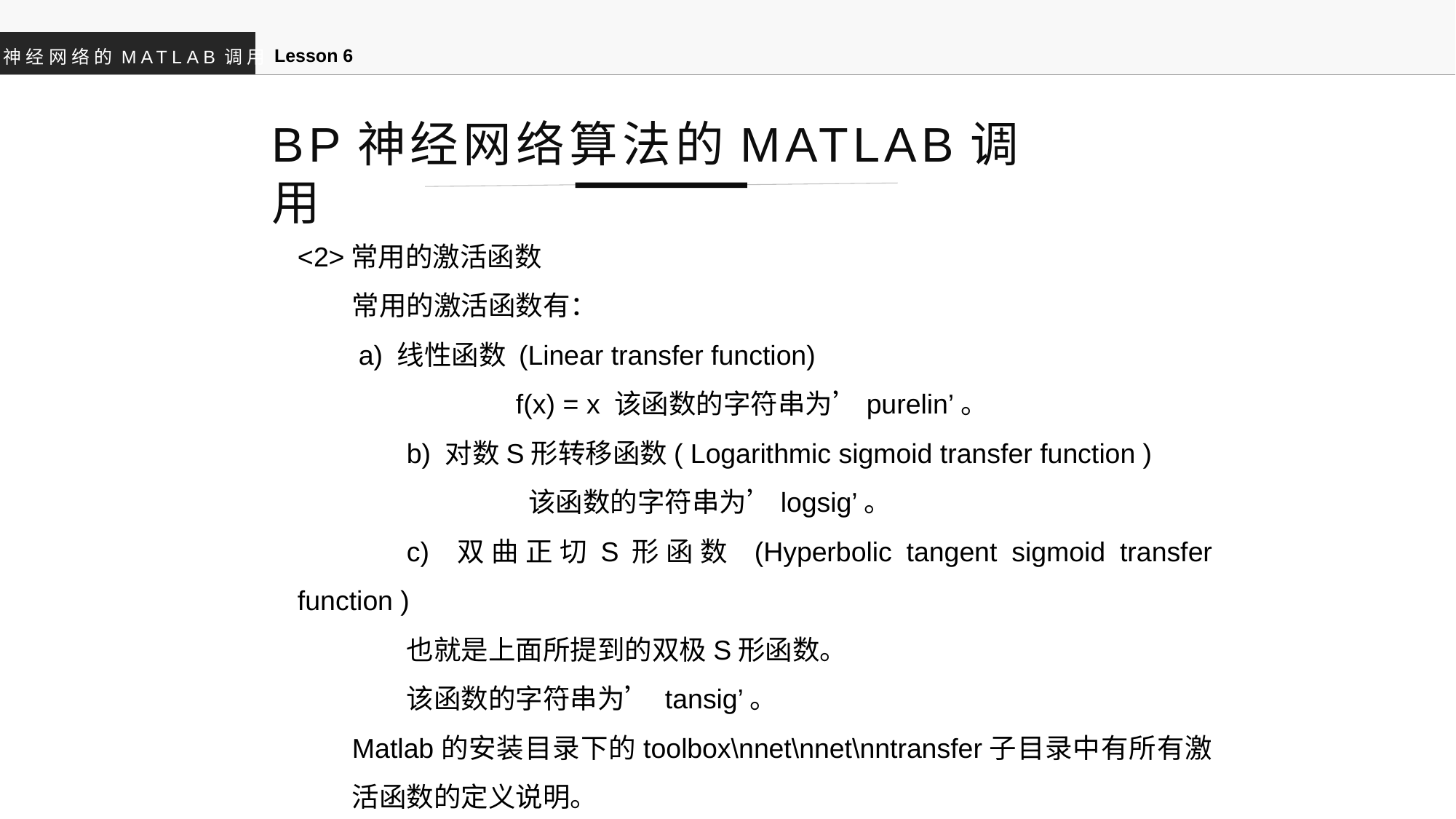

Lesson 6
神经网络的MATLAB调用
BP神经网络算法的MATLAB调用

<2>常用的激活函数
　　常用的激活函数有：
　　a) 线性函数 (Linear transfer function)
		f(x) = x 该函数的字符串为’purelin’。
	b) 对数S形转移函数( Logarithmic sigmoid transfer function )
   		 该函数的字符串为’logsig’。
	c) 双曲正切S形函数 (Hyperbolic tangent sigmoid transfer function )
　　也就是上面所提到的双极S形函数。
　　该函数的字符串为’ tansig’。
Matlab的安装目录下的toolbox\nnet\nnet\nntransfer子目录中有所有激活函数的定义说明。